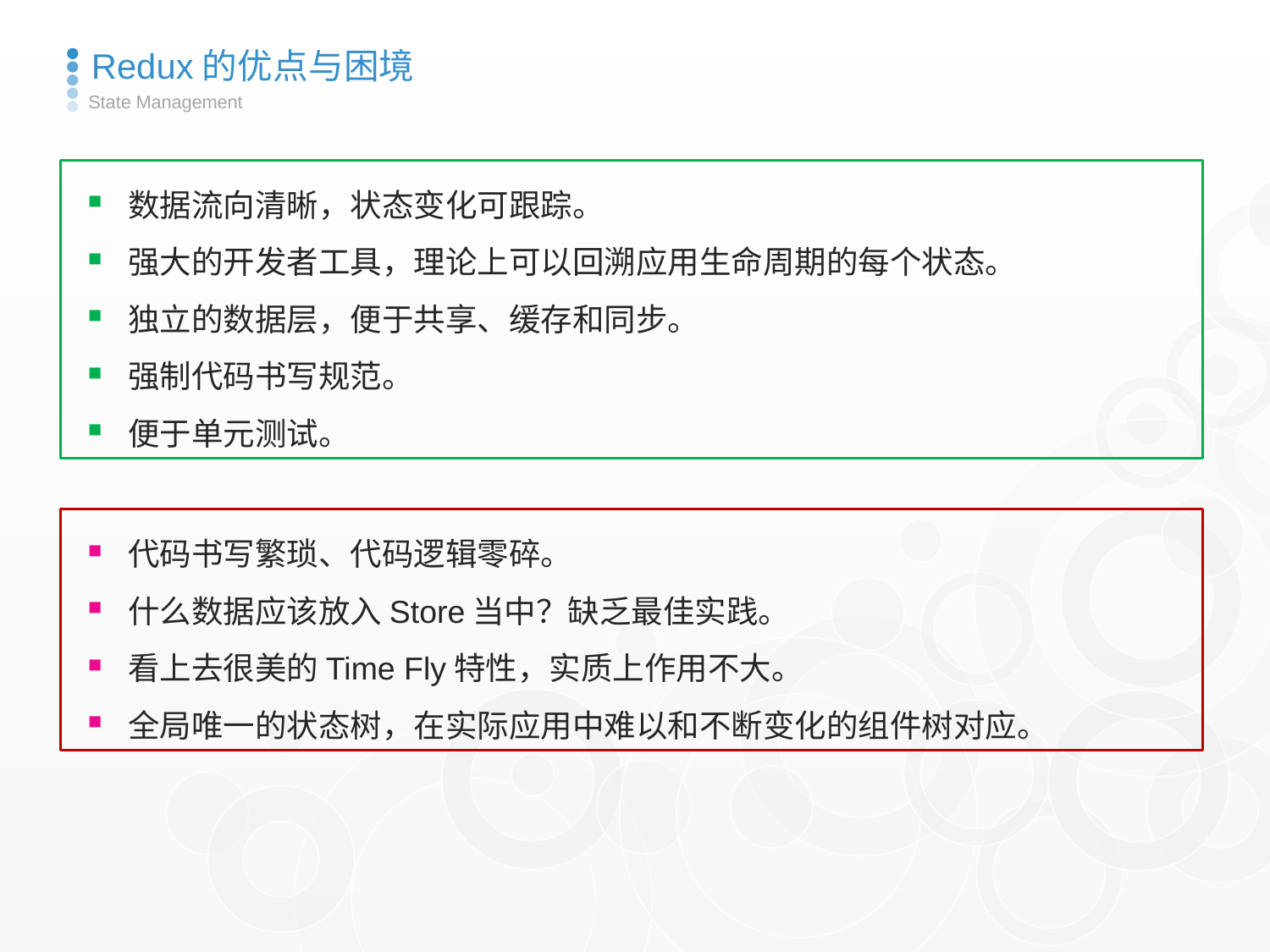

Redux的优点与困境
State Management
数据流向清晰，状态变化可跟踪。
强大的开发者工具，理论上可以回溯应用生命周期的每个状态。
独立的数据层，便于共享、缓存和同步。
强制代码书写规范。
便于单元测试。
代码书写繁琐、代码逻辑零碎。
什么数据应该放入Store当中？缺乏最佳实践。
看上去很美的Time Fly特性，实质上作用不大。
全局唯一的状态树，在实际应用中难以和不断变化的组件树对应。